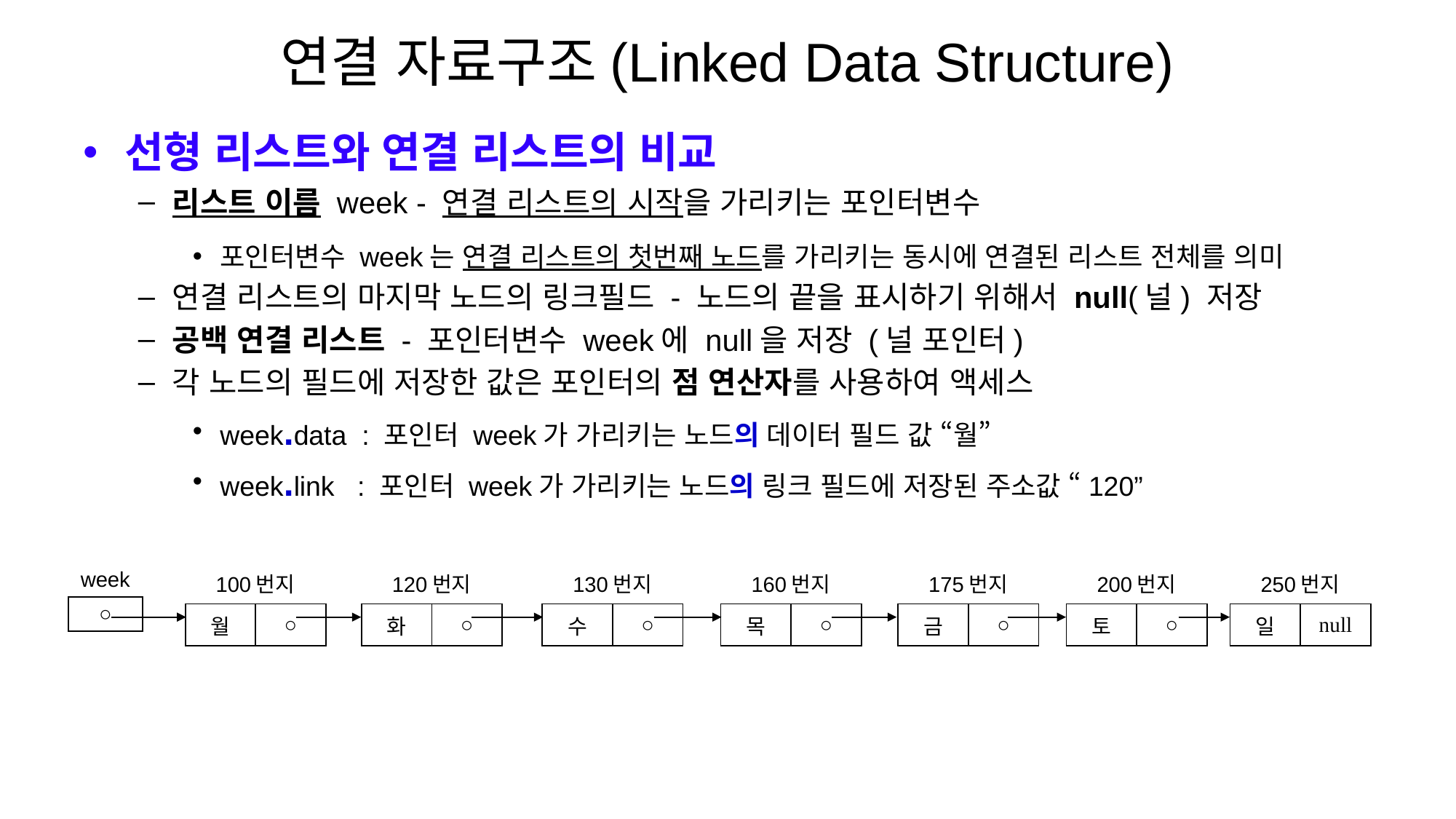

# 연결 자료구조(Linked Data Structure)
선형 리스트와 연결 리스트의 비교
리스트 이름 week - 연결 리스트의 시작을 가리키는 포인터변수
포인터변수 week는 연결 리스트의 첫번째 노드를 가리키는 동시에 연결된 리스트 전체를 의미
연결 리스트의 마지막 노드의 링크필드 - 노드의 끝을 표시하기 위해서 null(널) 저장
공백 연결 리스트 - 포인터변수 week에 null을 저장 (널 포인터)
각 노드의 필드에 저장한 값은 포인터의 점 연산자를 사용하여 액세스
week.data  : 포인터 week가 가리키는 노드의 데이터 필드 값 “월”
week.link   : 포인터 week가 가리키는 노드의 링크 필드에 저장된 주소값 “120”

| week |
| --- |
| ○ |
| 100번지 |  |
| --- | --- |
| 월 | ○ |
| 120번지 |  |
| --- | --- |
| 화 | ○ |
| 130번지 |  |
| --- | --- |
| 수 | ○ |
| 160번지 |  |
| --- | --- |
| 목 | ○ |
| 175번지 |  |
| --- | --- |
| 금 | ○ |
| 200번지 |  |
| --- | --- |
| 토 | ○ |
| 250번지 |  |
| --- | --- |
| 일 | null |